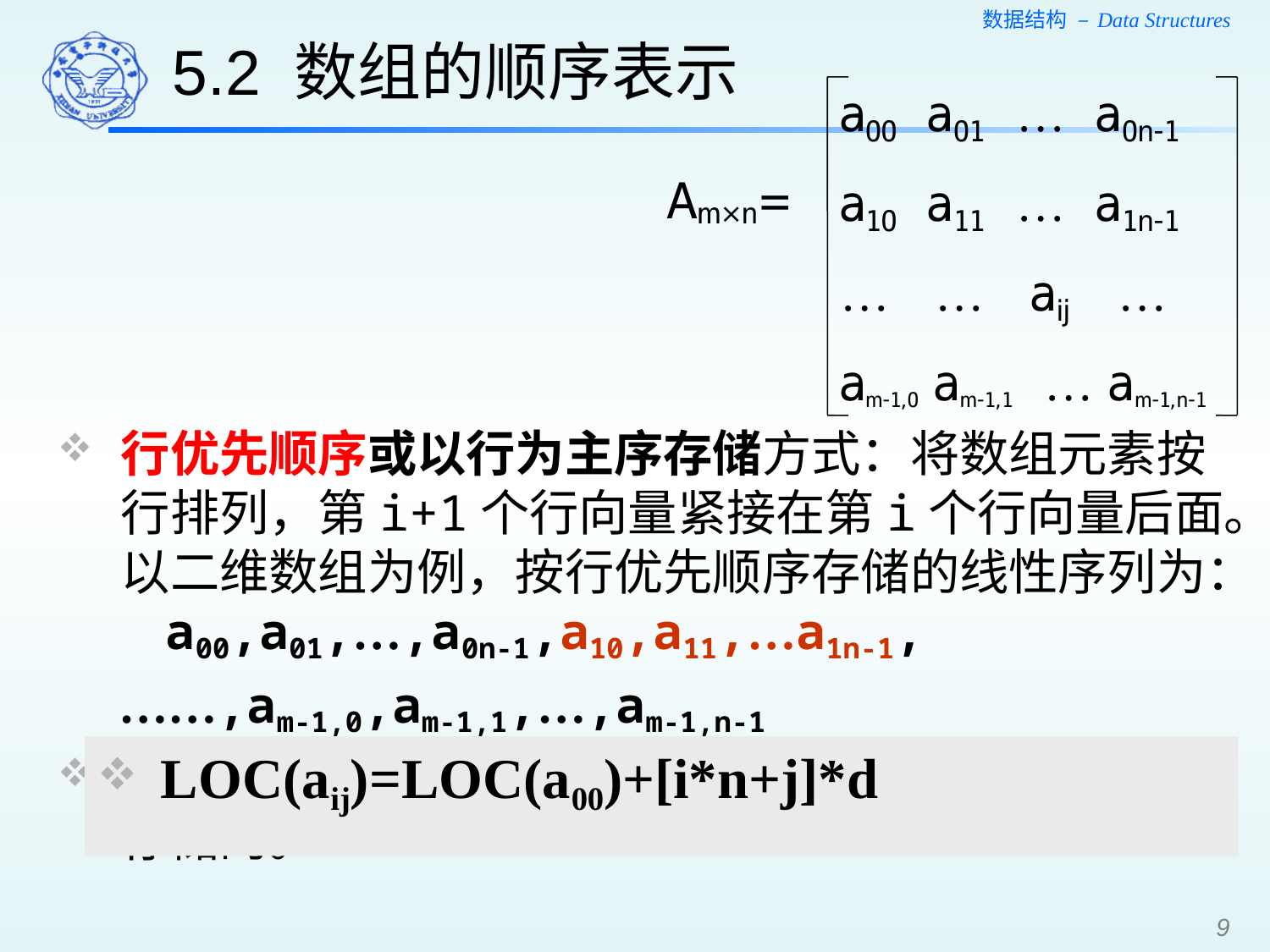

5.2 数组的顺序表示
a00  a01  …  a0n-1
a10  a11  …  a1n-1
…   …   aij   …
am-1,0 am-1,1  … am-1,n-1

Am×n=

行优先顺序或以行为主序存储方式：将数组元素按行排列，第i+1个行向量紧接在第i个行向量后面。以二维数组为例，按行优先顺序存储的线性序列为：   a00,a01,…,a0n-1,a10,a11,…a1n-1,
     ……,am-1,0,am-1,1,…,am-1,n-1
在PASCAL、C等语言中，数组就是按行优先顺序存储的。
LOC(aij)=LOC(a00)+[i*n+j]*d
9